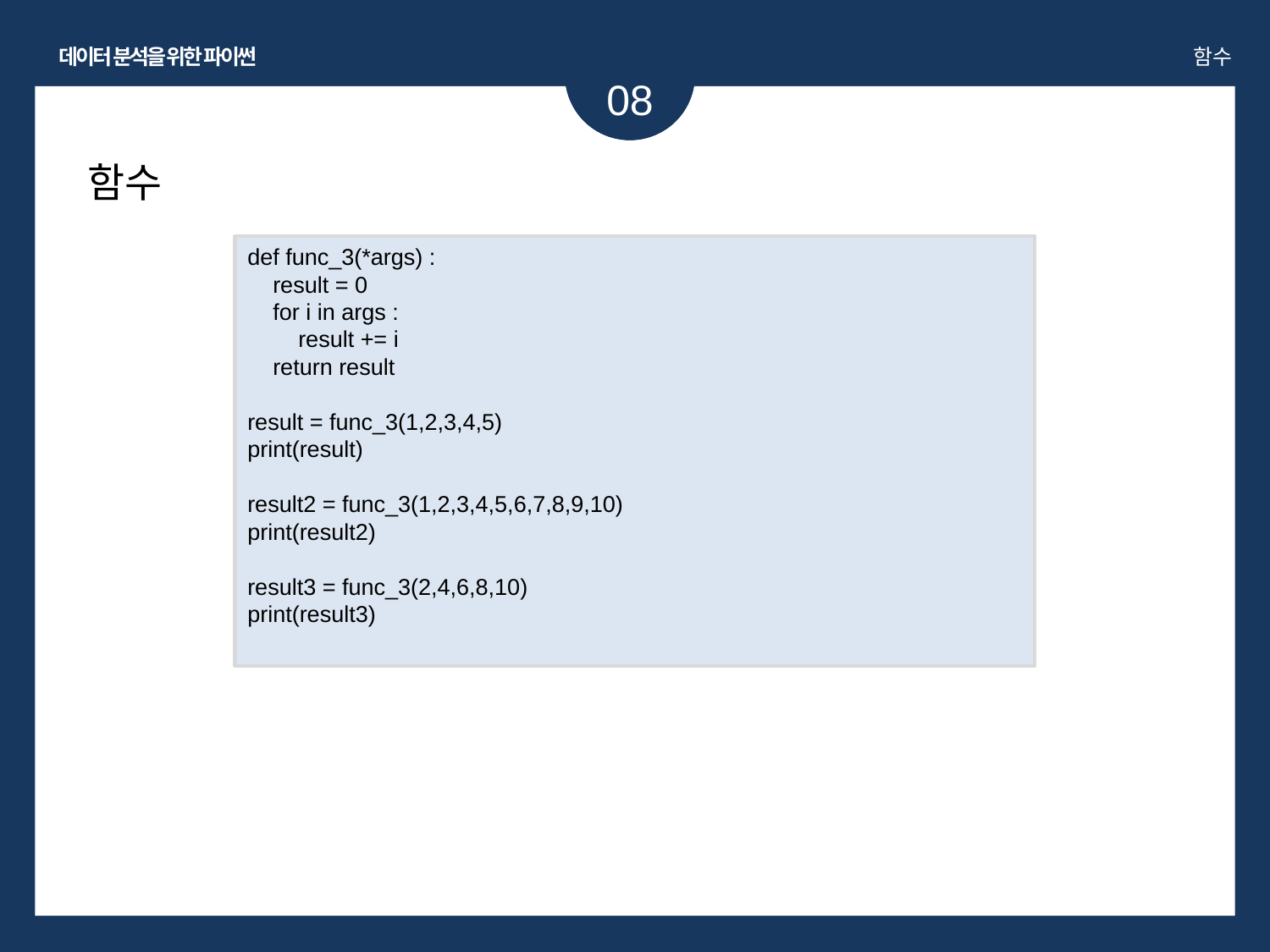

데이터 분석을 위한 파이썬
함수
08
함수
def func_3(*args) :
    result = 0
    for i in args :
        result += i
    return result

result = func_3(1,2,3,4,5)
print(result)

result2 = func_3(1,2,3,4,5,6,7,8,9,10)
print(result2)

result3 = func_3(2,4,6,8,10)
print(result3)